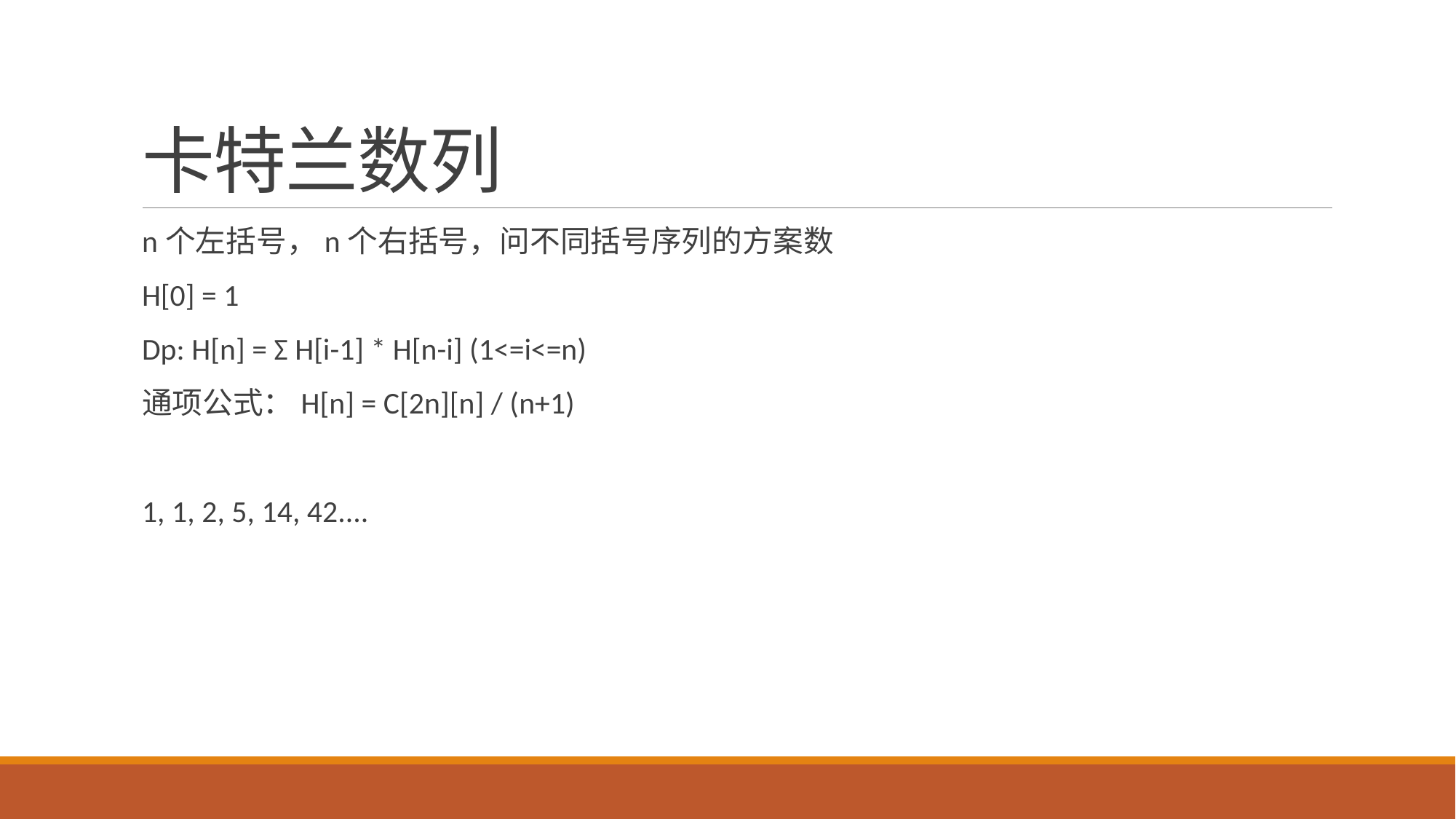

# 卡特兰数列
n个左括号，n个右括号，问不同括号序列的方案数
H[0] = 1
Dp: H[n] = Σ H[i-1] * H[n-i] (1<=i<=n)
通项公式：H[n] = C[2n][n] / (n+1)

1, 1, 2, 5, 14, 42....